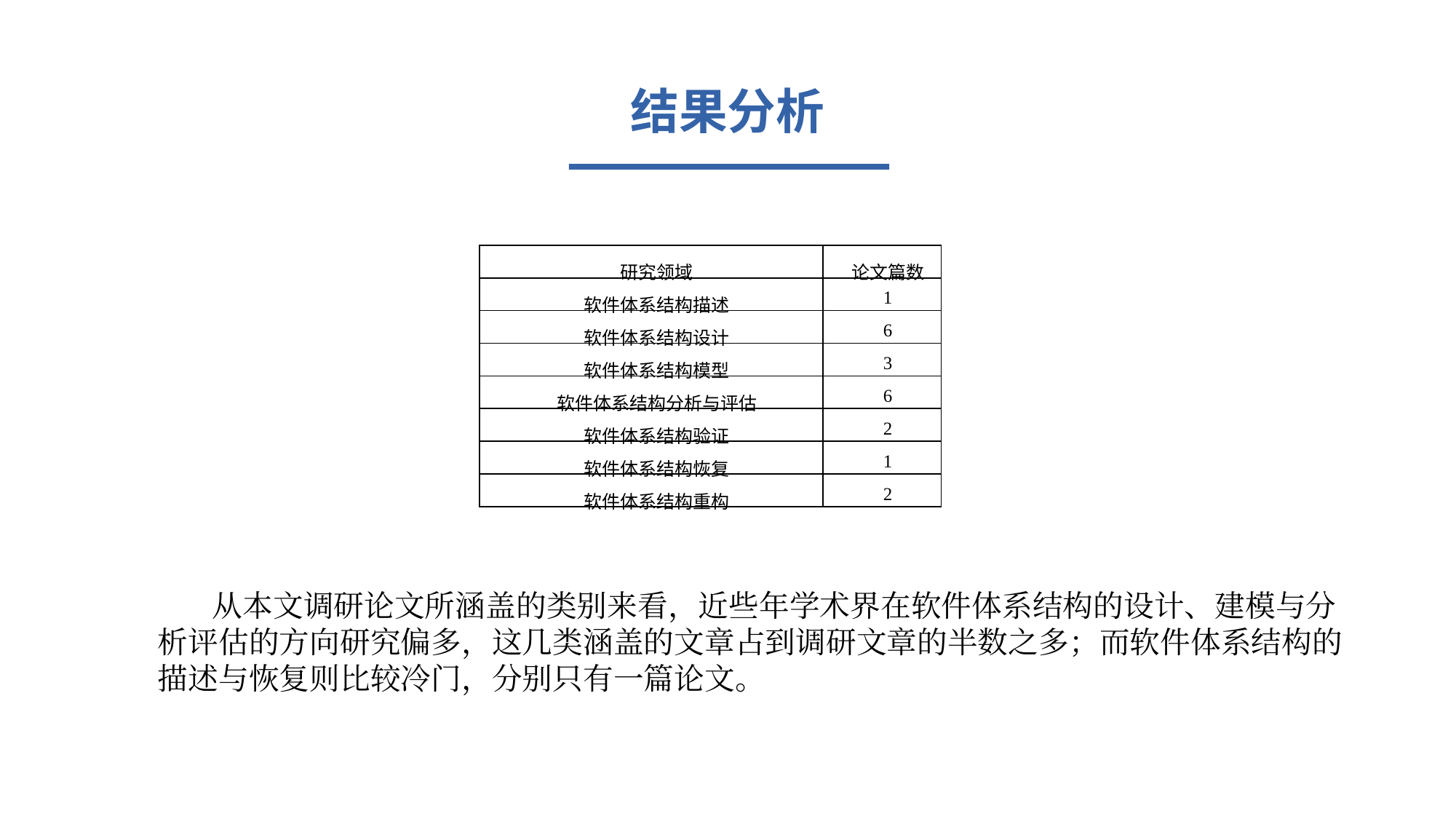

结果分析

| 研究领域 | 论文篇数 |
| --- | --- |
| 软件体系结构描述 | 1 |
| 软件体系结构设计 | 6 |
| 软件体系结构模型 | 3 |
| 软件体系结构分析与评估 | 6 |
| 软件体系结构验证 | 2 |
| 软件体系结构恢复 | 1 |
| 软件体系结构重构 | 2 |
从本文调研论文所涵盖的类别来看，近些年学术界在软件体系结构的设计、建模与分析评估的方向研究偏多，这几类涵盖的文章占到调研文章的半数之多；而软件体系结构的描述与恢复则比较冷门，分别只有一篇论文。